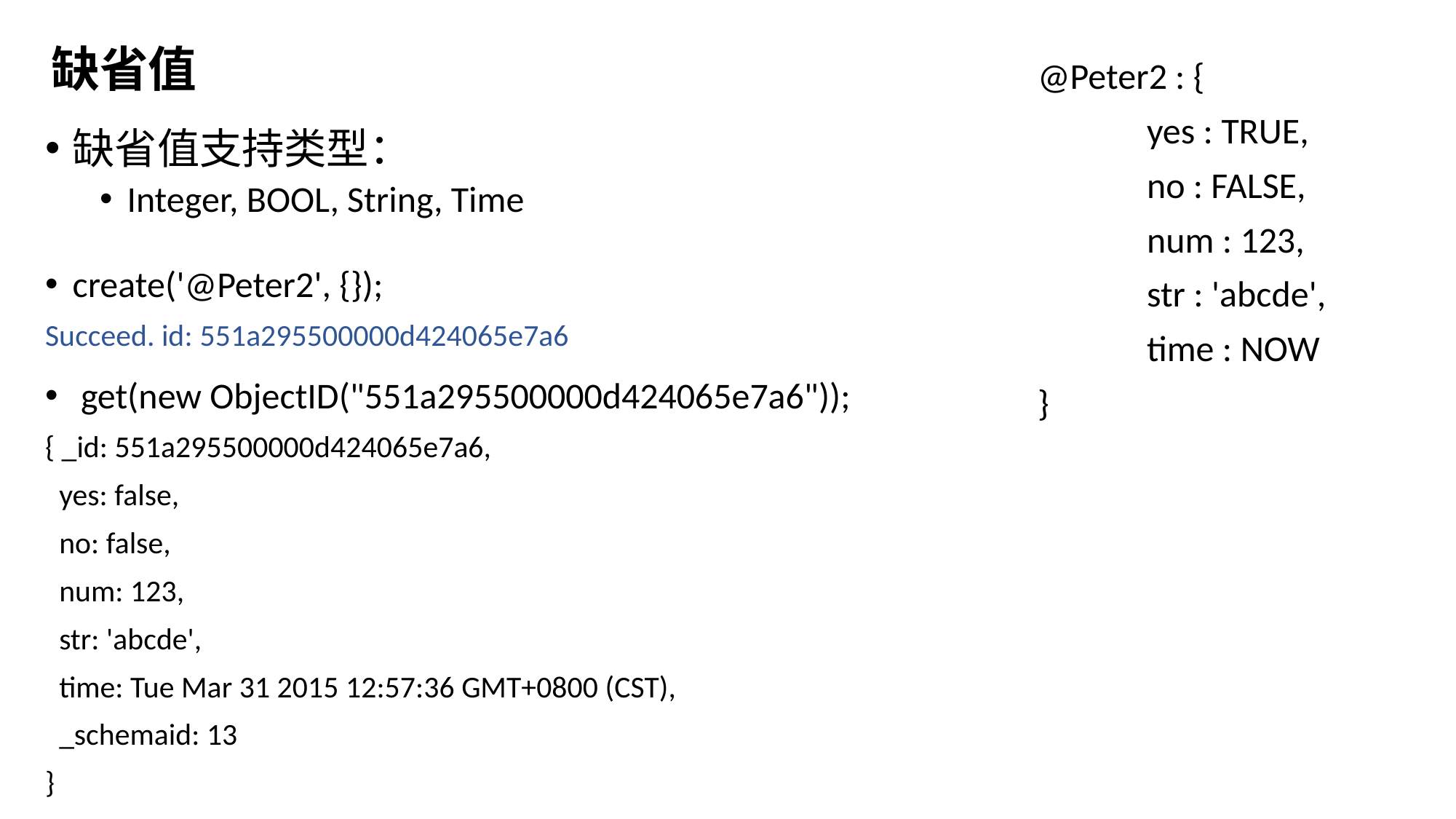

缺省值
@Peter2 : {
	yes : TRUE,
	no : FALSE,
	num : 123,
	str : 'abcde',
	time : NOW
}
缺省值支持类型：
Integer, BOOL, String, Time

create('@Peter2', {});
Succeed. id: 551a295500000d424065e7a6
 get(new ObjectID("551a295500000d424065e7a6"));
{ _id: 551a295500000d424065e7a6,
  yes: false,
  no: false,
  num: 123,
  str: 'abcde',
  time: Tue Mar 31 2015 12:57:36 GMT+0800 (CST),
  _schemaid: 13
}